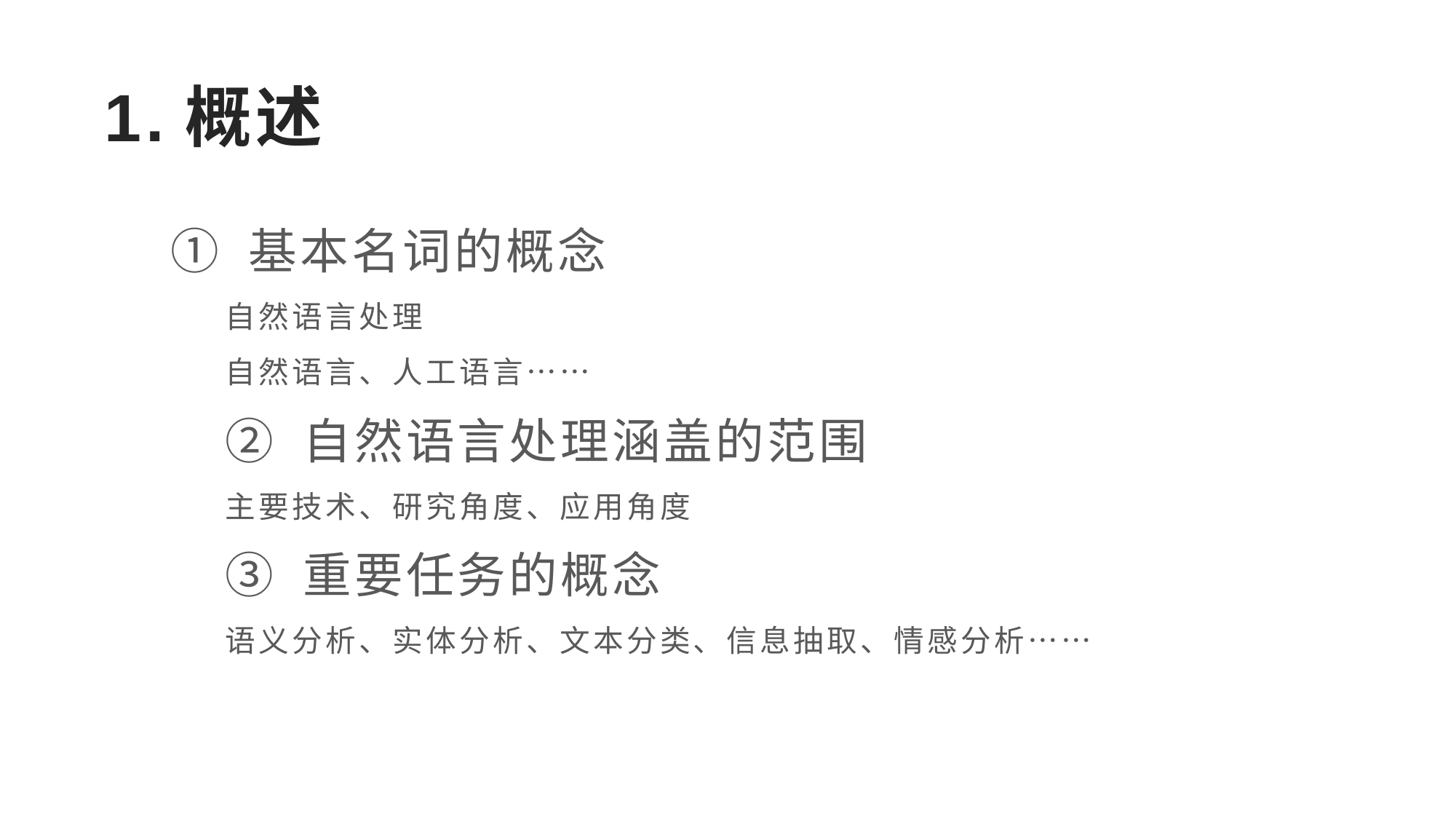

1.概述
① 基本名词的概念
自然语言处理
自然语言、人工语言……
② 自然语言处理涵盖的范围
主要技术、研究角度、应用角度
③ 重要任务的概念
语义分析、实体分析、文本分类、信息抽取、情感分析……